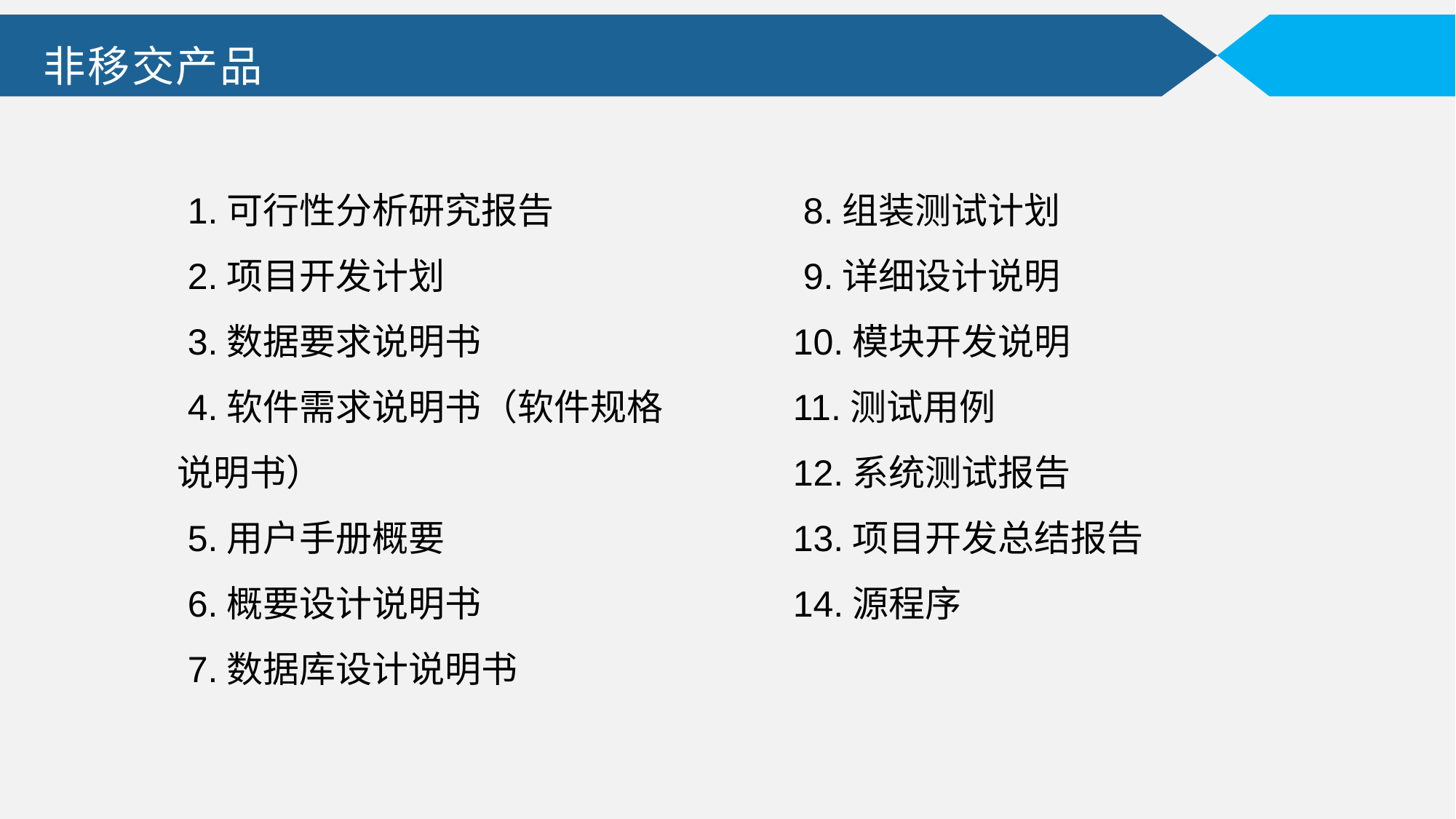

非移交产品

 1.可行性分析研究报告
 2.项目开发计划
 3.数据要求说明书
 4.软件需求说明书（软件规格说明书）
 5.用户手册概要
 6.概要设计说明书
 7.数据库设计说明书

 8.组装测试计划
 9.详细设计说明
10.模块开发说明
11.测试用例
12.系统测试报告
13.项目开发总结报告
14.源程序